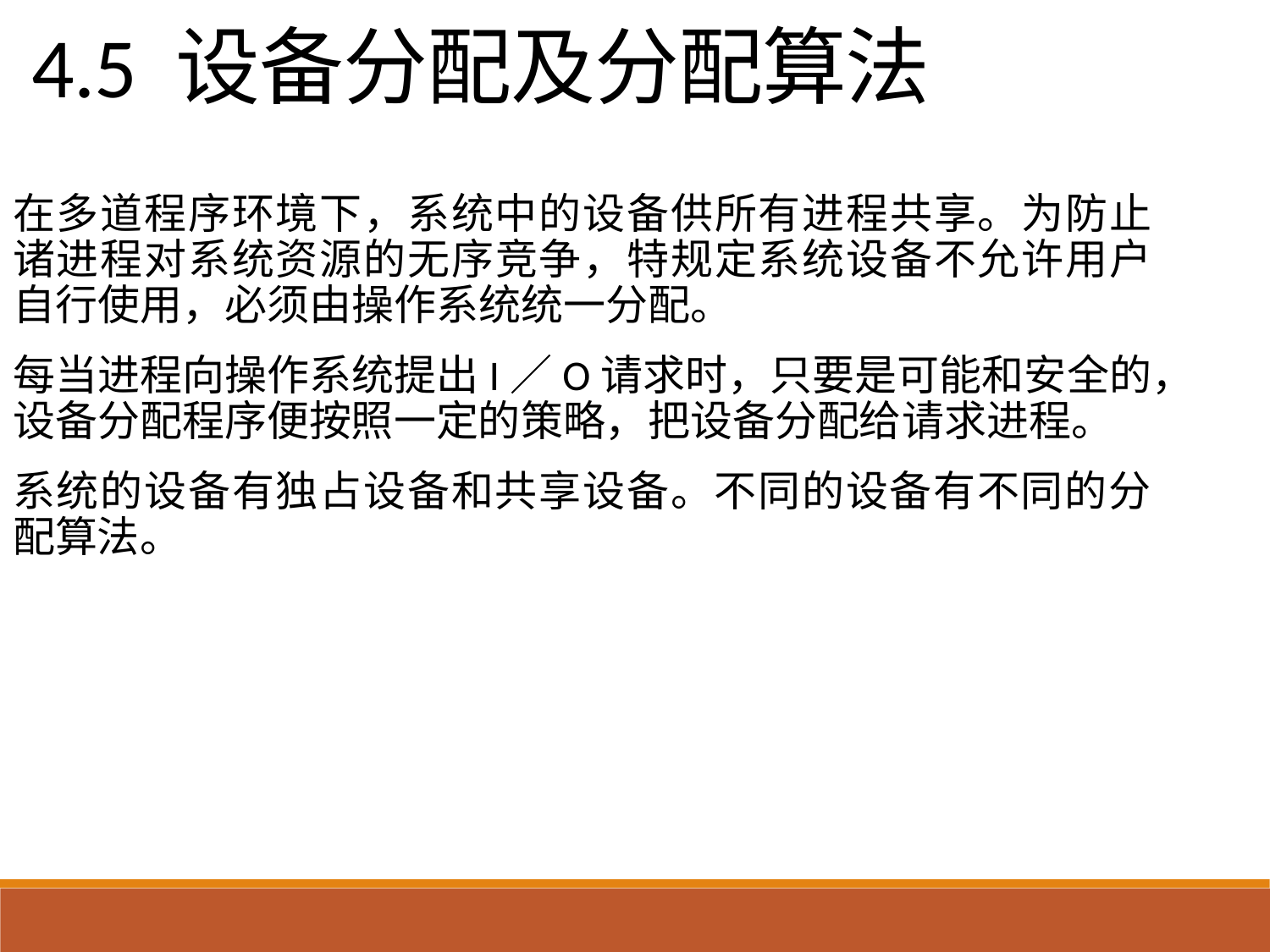

4.5 设备分配及分配算法
在多道程序环境下，系统中的设备供所有进程共享。为防止诸进程对系统资源的无序竞争，特规定系统设备不允许用户自行使用，必须由操作系统统一分配。
每当进程向操作系统提出I／O请求时，只要是可能和安全的，设备分配程序便按照一定的策略，把设备分配给请求进程。
系统的设备有独占设备和共享设备。不同的设备有不同的分配算法。